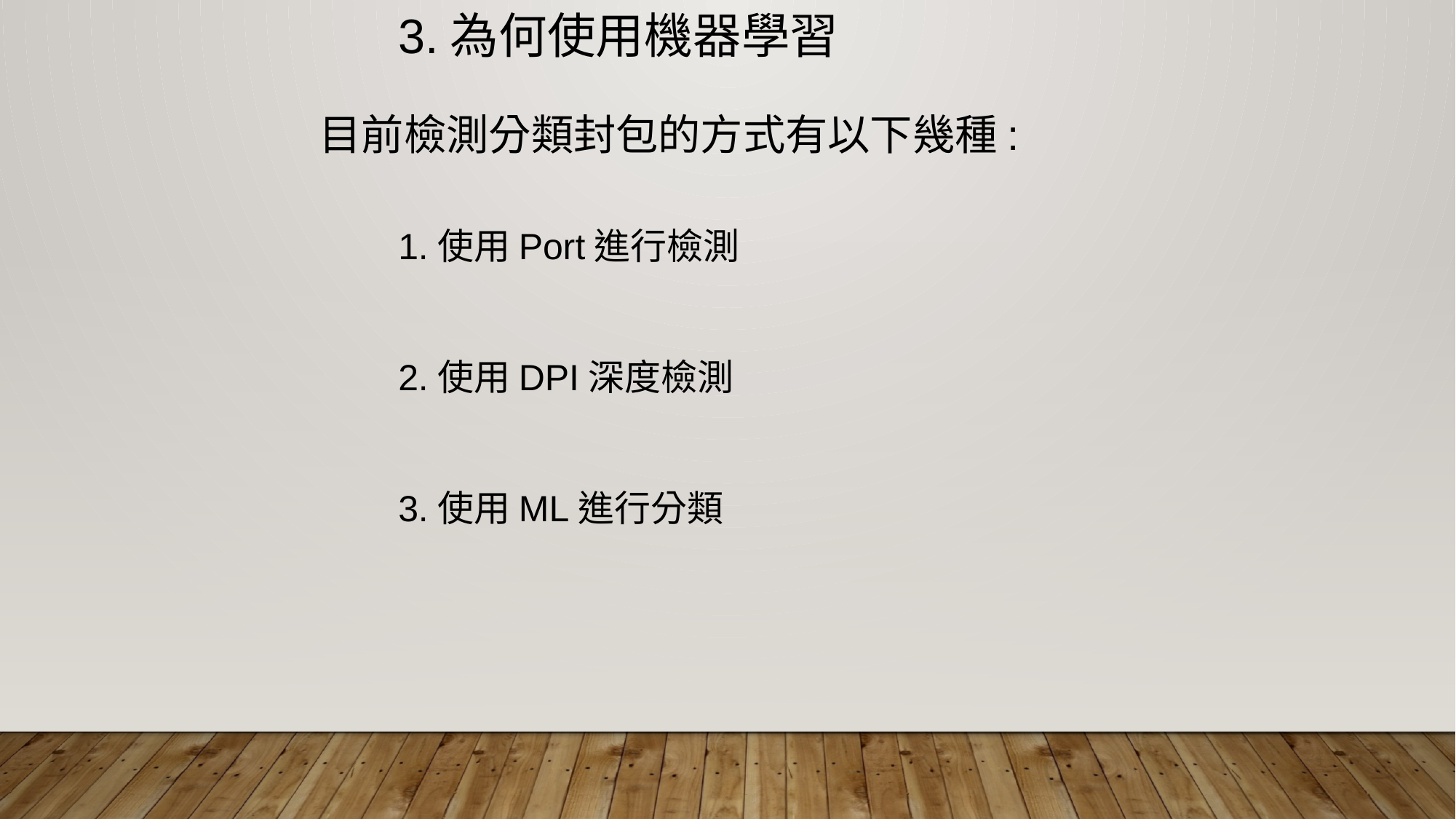

3.為何使用機器學習
目前檢測分類封包的方式有以下幾種:
1.使用Port進行檢測

2.使用DPI深度檢測

3.使用ML進行分類